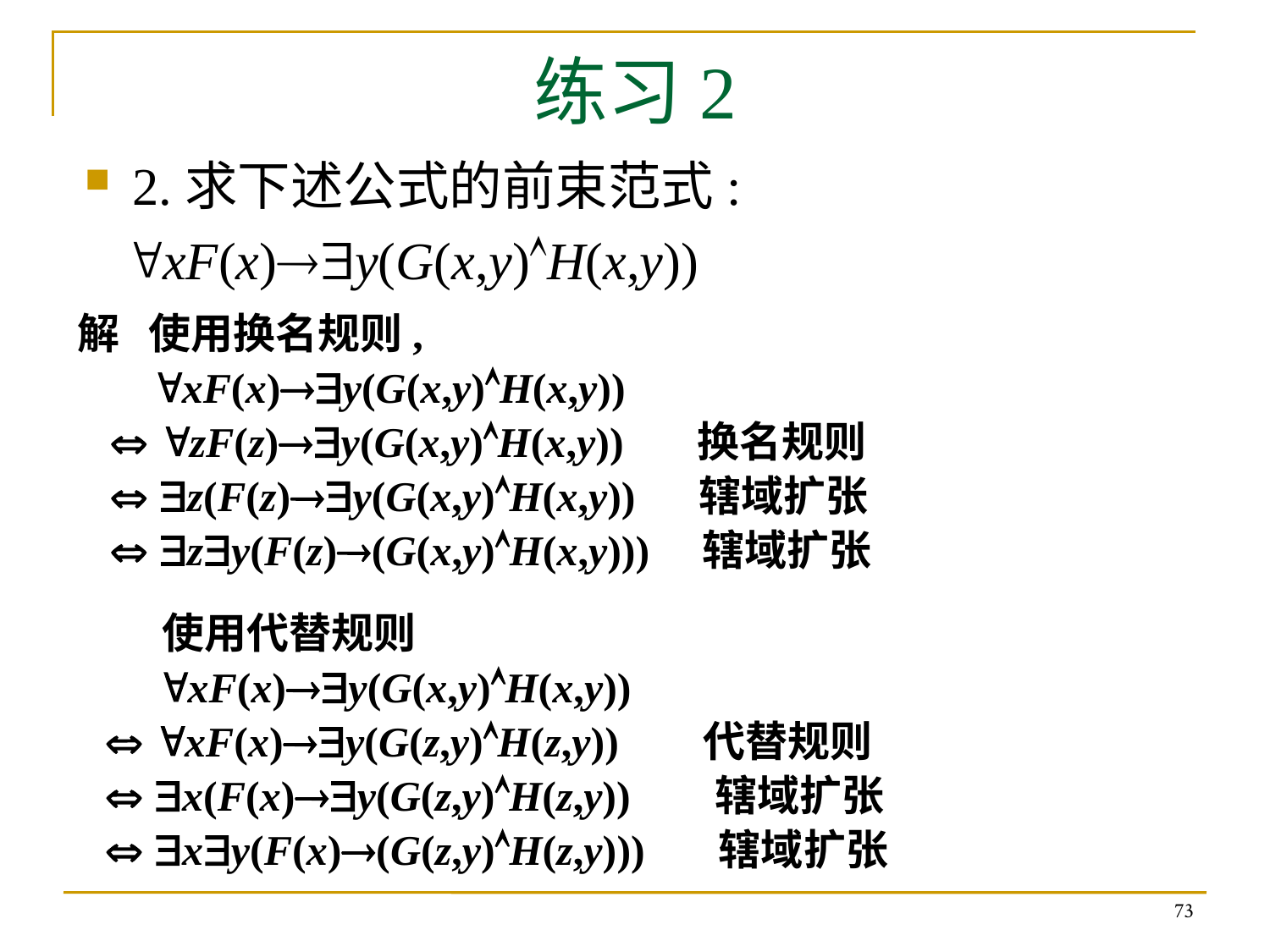

# 练习2
2.求下述公式的前束范式:
   ∀xF(x)→∃y(G(x,y)∧H(x,y))
解   使用换名规则,
       ∀xF(x)→∃y(G(x,y)∧H(x,y))
   ⇔ ∀zF(z)→∃y(G(x,y)∧H(x,y))      换名规则
   ⇔ ∃z(F(z)→∃y(G(x,y)∧H(x,y))     辖域扩张
   ⇔ ∃z∃y(F(z)→(G(x,y)∧H(x,y)))    辖域扩张
     使用代替规则
     ∀xF(x)→∃y(G(x,y)∧H(x,y))
⇔ ∀xF(x)→∃y(G(z,y)∧H(z,y))       代替规则
⇔ ∃x(F(x)→∃y(G(z,y)∧H(z,y))       辖域扩张
⇔ ∃x∃y(F(x)→(G(z,y)∧H(z,y)))      辖域扩张
73